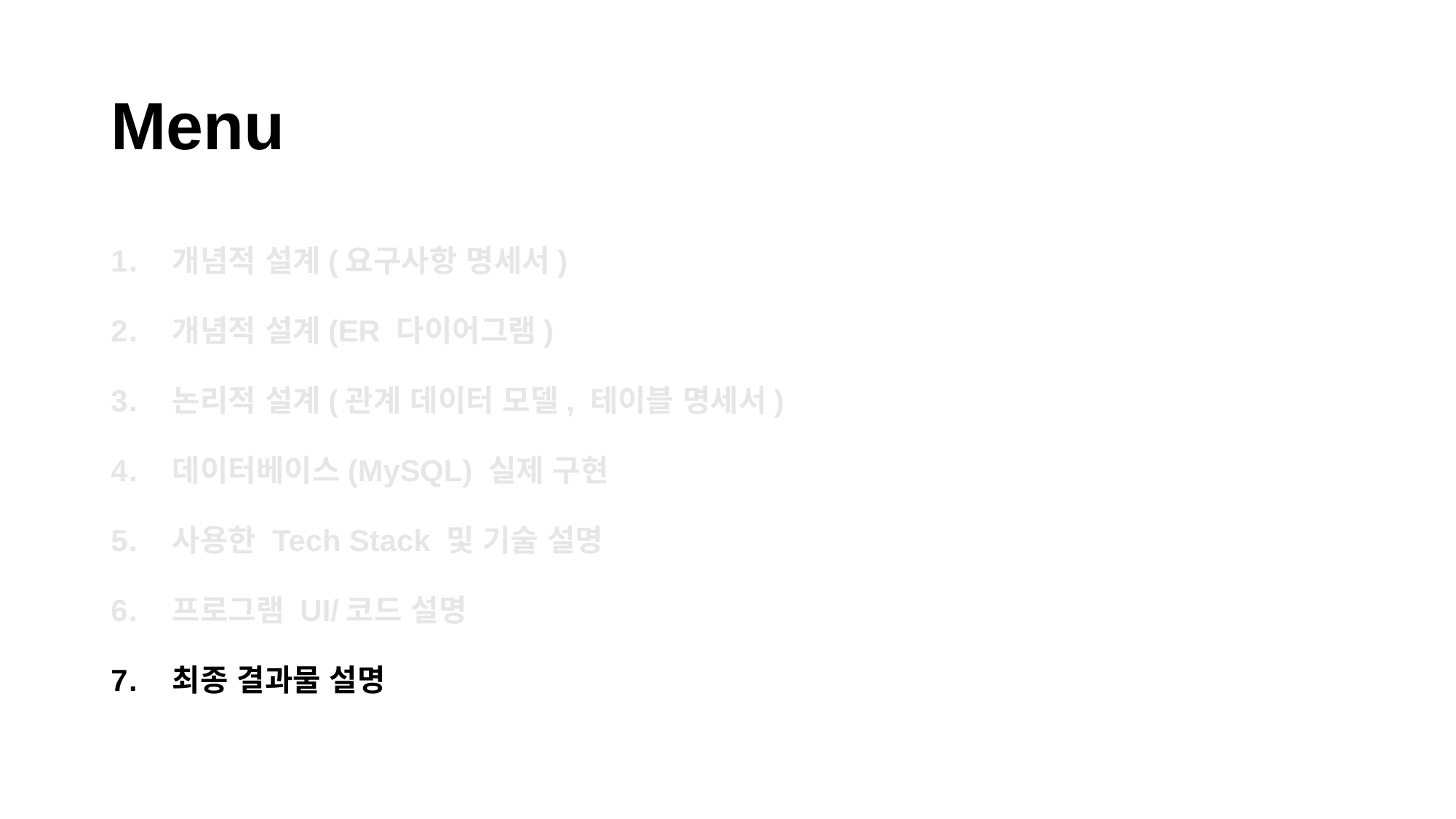

# Menu
개념적 설계(요구사항 명세서)
개념적 설계(ER 다이어그램)
논리적 설계(관계 데이터 모델, 테이블 명세서)
데이터베이스(MySQL) 실제 구현
사용한 Tech Stack 및 기술 설명
프로그램 UI/코드 설명
최종 결과물 설명